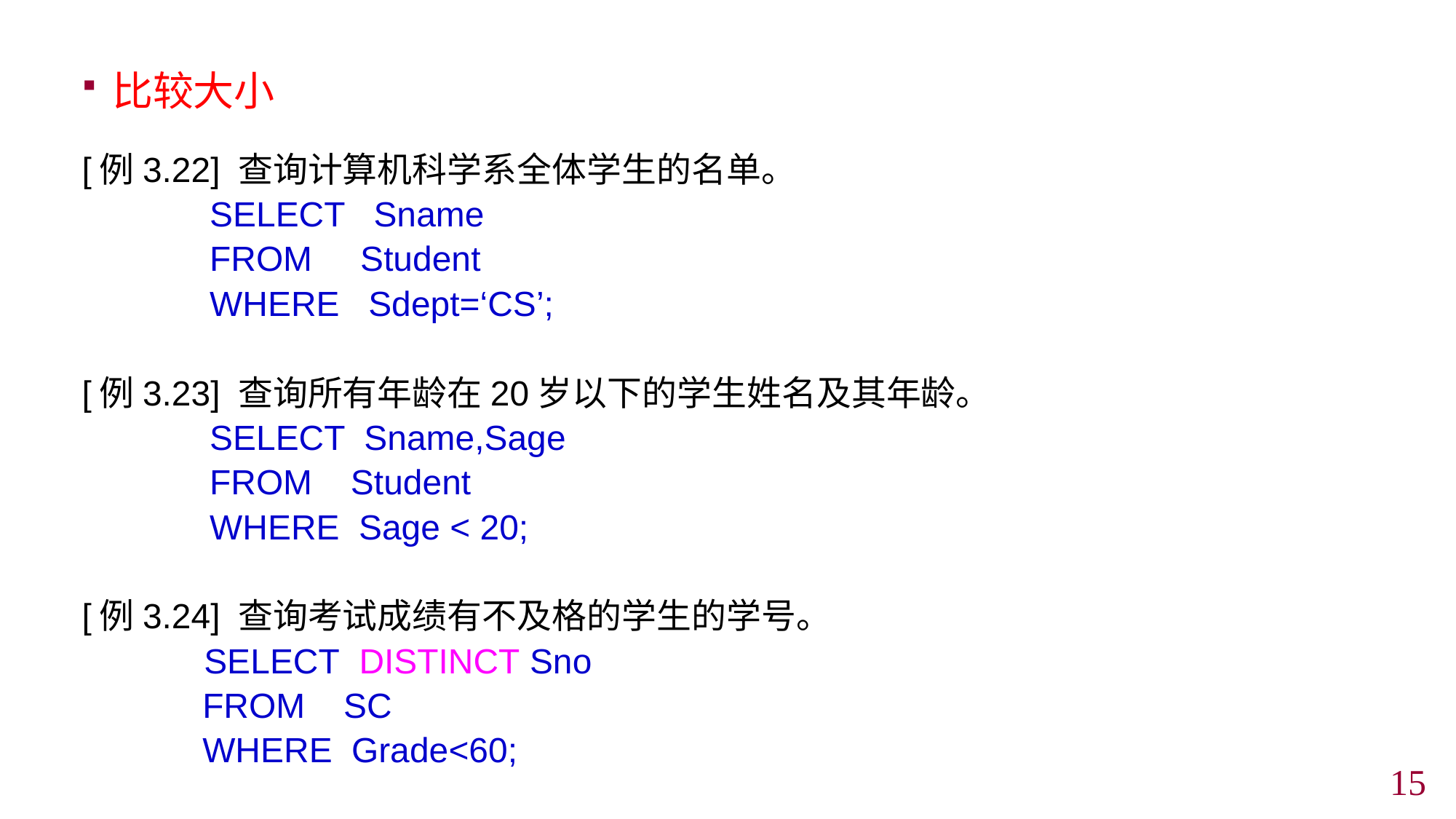

比较大小

[例3.22] 查询计算机科学系全体学生的名单。
         SELECT   Sname
         FROM     Student
         WHERE   Sdept=‘CS’;

[例3.23] 查询所有年龄在20岁以下的学生姓名及其年龄。
         SELECT  Sname,Sage
         FROM    Student
         WHERE  Sage < 20;

[例3.24] 查询考试成绩有不及格的学生的学号。
     SELECT  DISTINCT Sno
    FROM    SC
    WHERE  Grade<60;
15